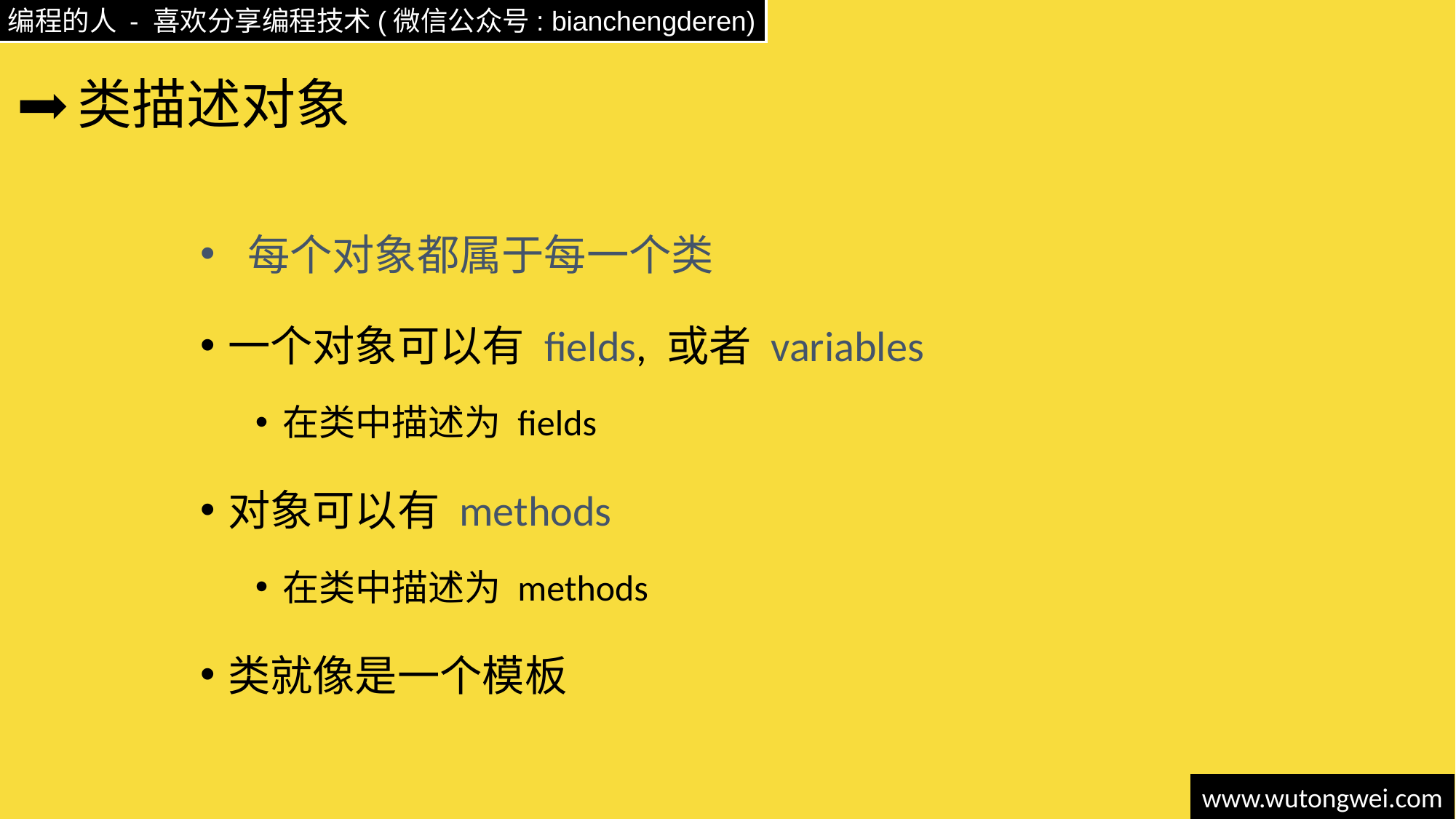

# 类描述对象
 每个对象都属于每一个类
一个对象可以有 fields, 或者 variables
在类中描述为 fields
对象可以有 methods
在类中描述为 methods
类就像是一个模板